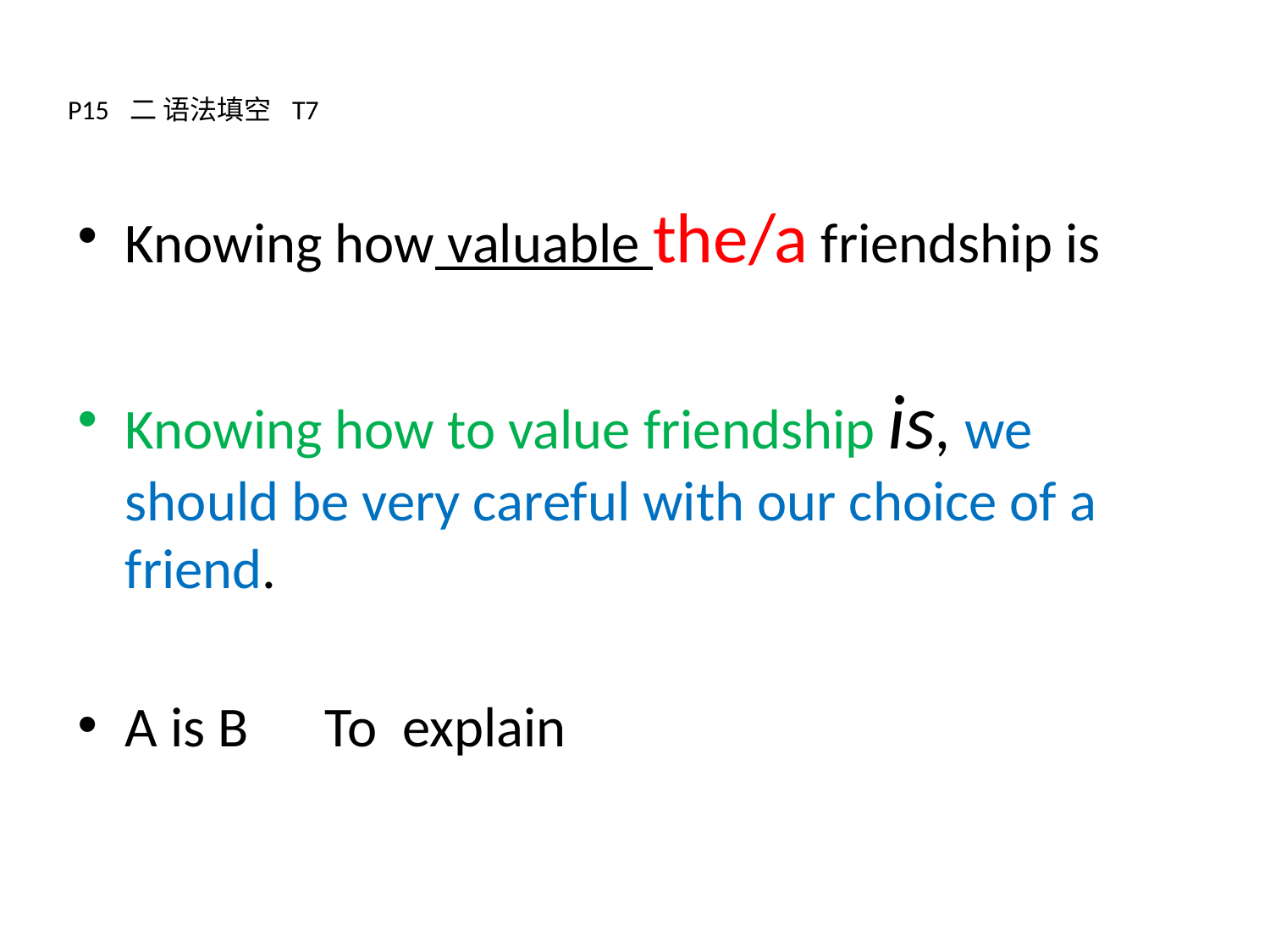

# P15   二 语法填空   T7
Knowing how valuable the/a friendship is

Knowing how to value friendship is, we should be very careful with our choice of a friend.

A is B      To  explain